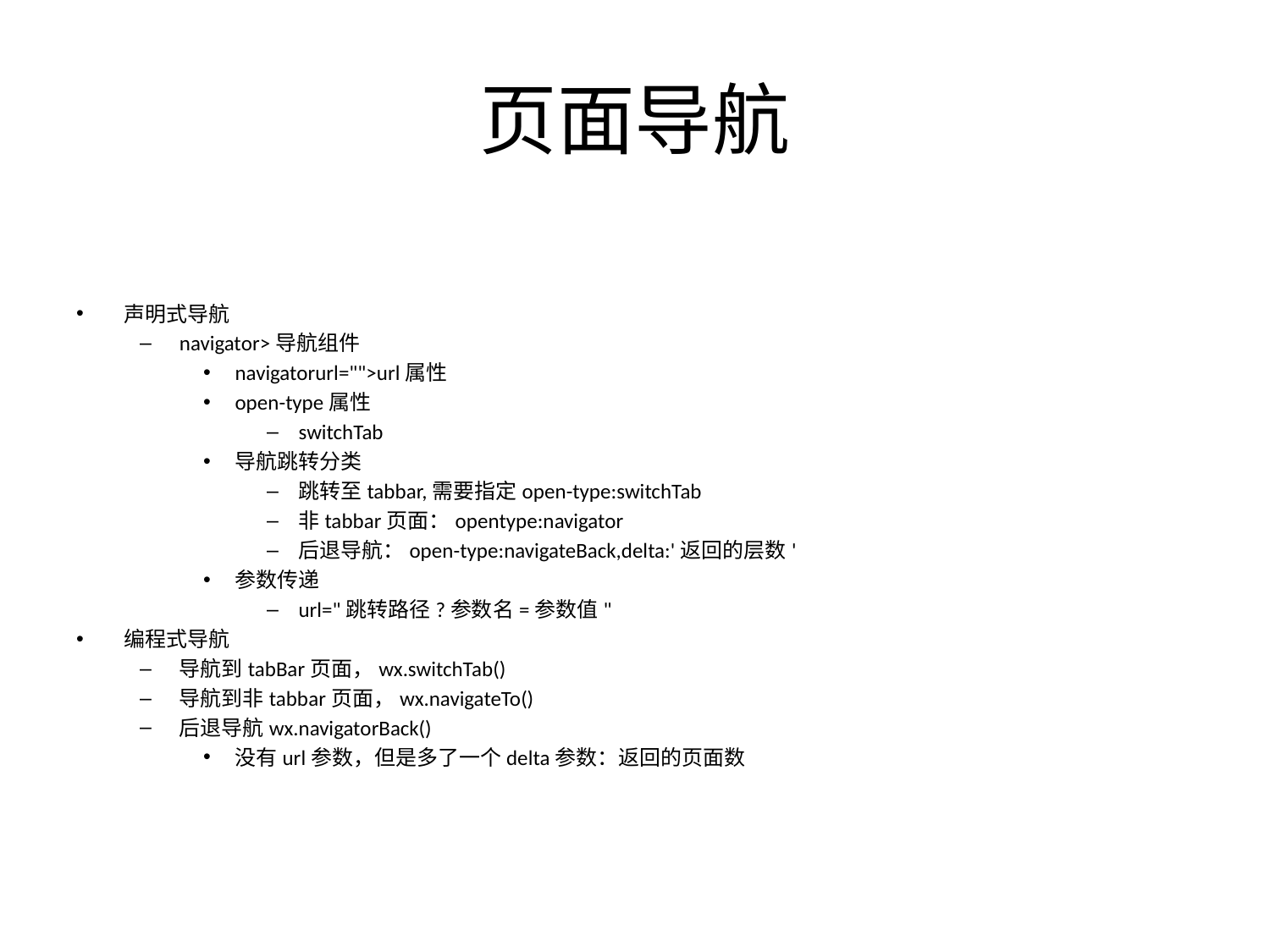

# 页面导航

声明式导航
navigator>导航组件
navigatorurl="">url属性
open-type属性
switchTab
导航跳转分类
跳转至tabbar,需要指定open-type:switchTab
非tabbar页面：opentype:navigator
后退导航：open-type:navigateBack,delta:'返回的层数'
参数传递
url="跳转路径?参数名=参数值"
编程式导航
导航到tabBar页面，wx.switchTab()
导航到非tabbar页面，wx.navigateTo()
后退导航wx.navigatorBack()
没有url参数，但是多了一个delta参数：返回的页面数